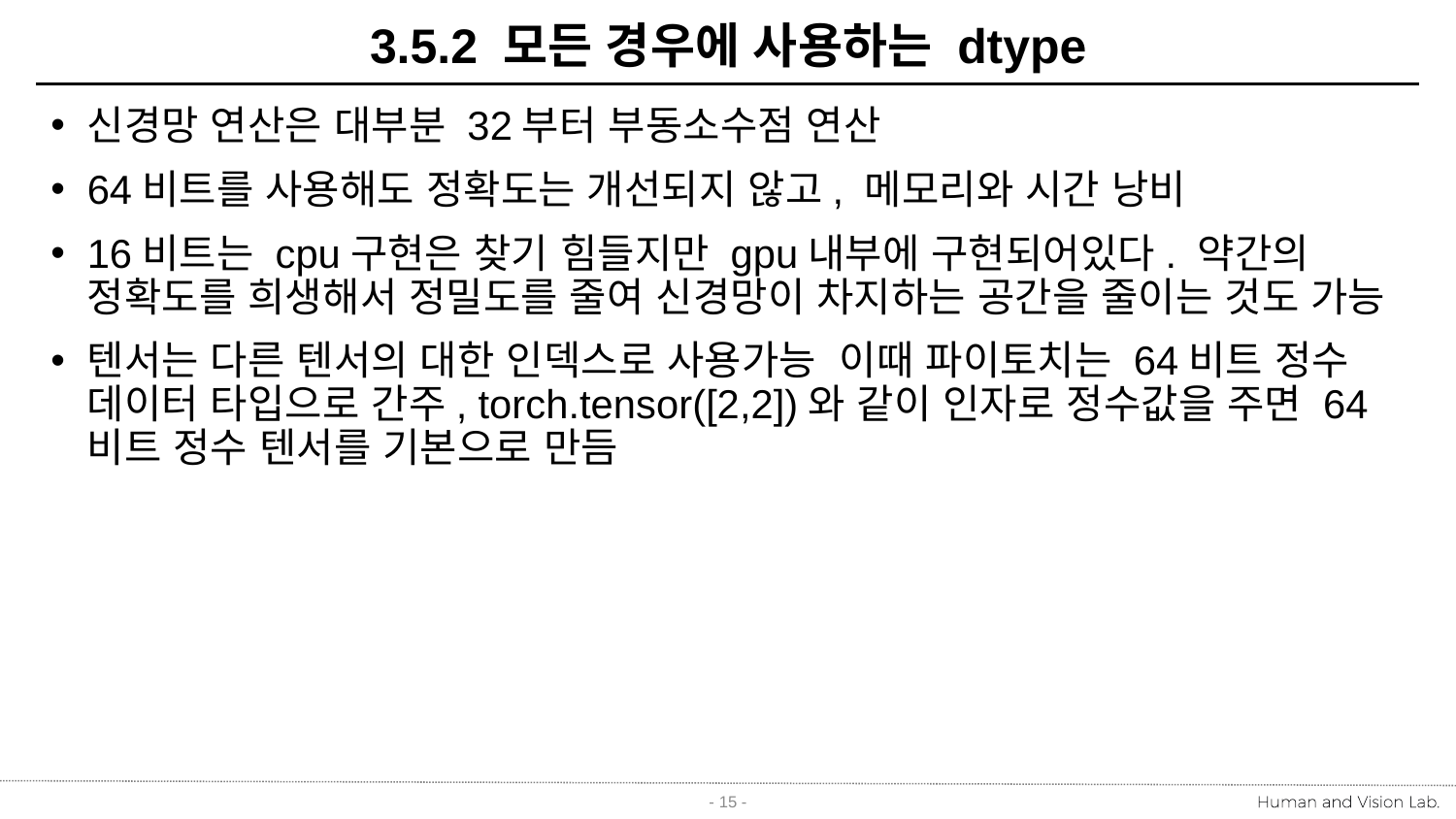

# 3.5.2 모든 경우에 사용하는 dtype
신경망 연산은 대부분 32부터 부동소수점 연산
64비트를 사용해도 정확도는 개선되지 않고, 메모리와 시간 낭비
16비트는 cpu구현은 찾기 힘들지만 gpu내부에 구현되어있다. 약간의 정확도를 희생해서 정밀도를 줄여 신경망이 차지하는 공간을 줄이는 것도 가능
텐서는 다른 텐서의 대한 인덱스로 사용가능  이때 파이토치는 64비트 정수 데이터 타입으로 간주, torch.tensor([2,2])와 같이 인자로 정수값을 주면 64비트 정수 텐서를 기본으로 만듬
- 15 -